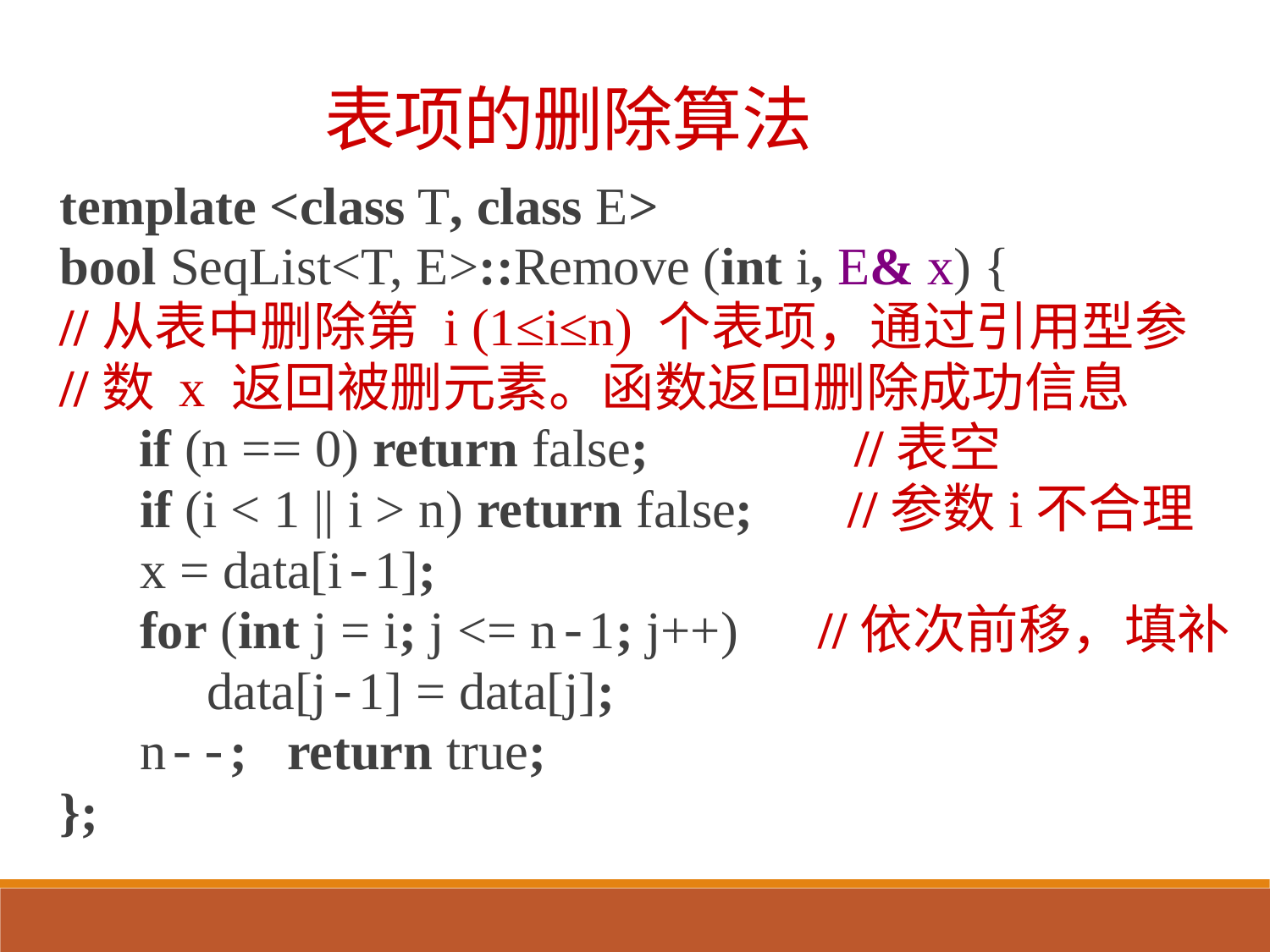

表项的删除算法
template <class T, class E>
bool SeqList<T, E>::Remove (int i, E& x) {
//从表中删除第 i (1≤i≤n) 个表项，通过引用型参
//数 x 返回被删元素。函数返回删除成功信息
	     if (n == 0) return false;	           //表空
      if (i < 1 || i > n) return false;	 //参数i不合理
      x = data[i-1];
      for (int j = i; j <= n-1; j++)      //依次前移，填补
           data[j-1] = data[j];
      n--;   return true;
};